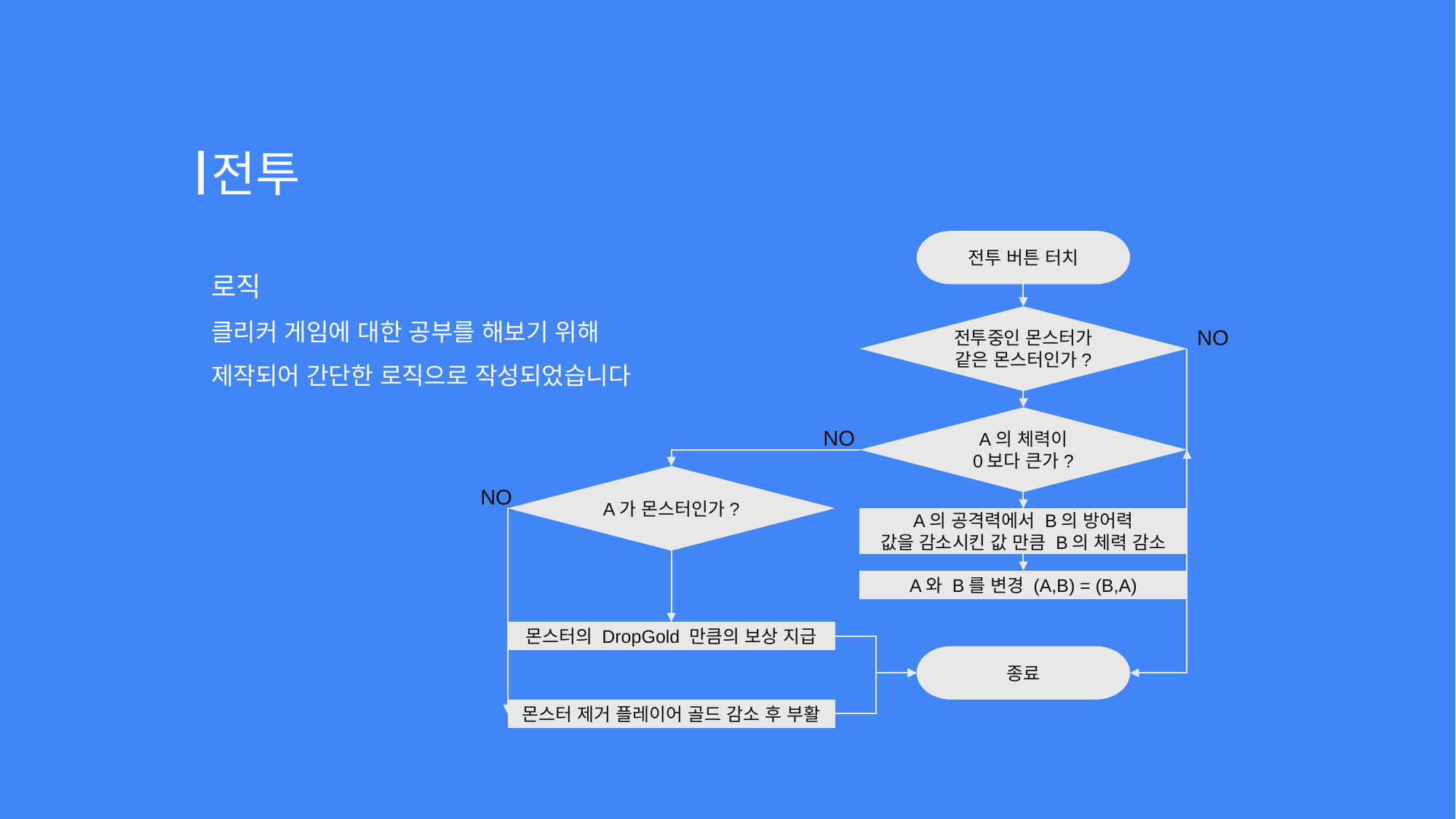

전투

전투 버튼 터치
로직
클리커 게임에 대한 공부를 해보기 위해
제작되어 간단한 로직으로 작성되었습니다
전투중인 몬스터가
같은 몬스터인가?
NO
A의 체력이
0보다 큰가?
NO
A가 몬스터인가?
NO
A의 공격력에서 B의 방어력
값을 감소시킨 값 만큼 B의 체력 감소
A와 B를 변경 (A,B) = (B,A)
몬스터의 DropGold 만큼의 보상 지급
종료
몬스터 제거 플레이어 골드 감소 후 부활